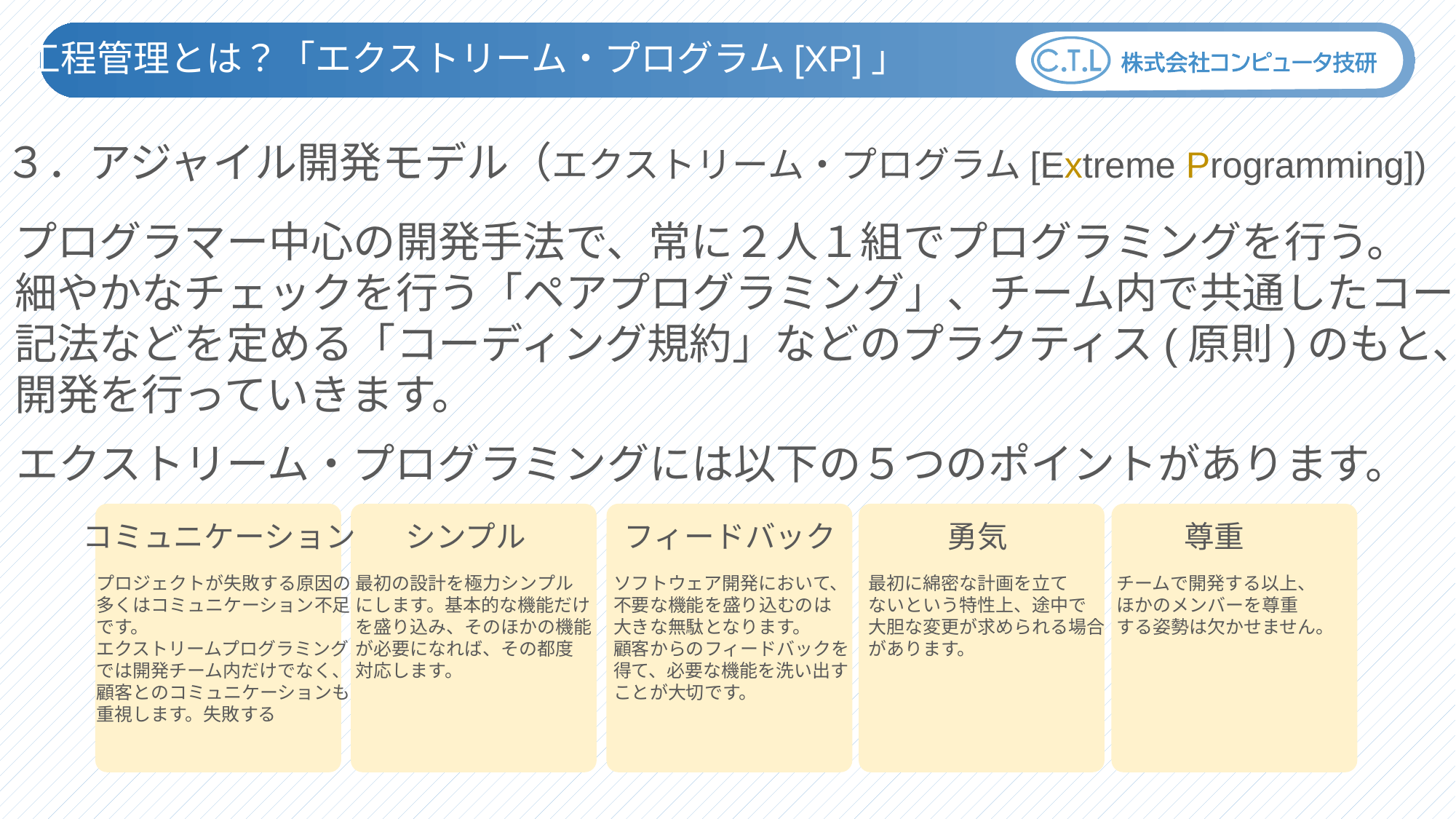

工程管理とは？「エクストリーム・プログラム[XP]」
３．アジャイル開発モデル（エクストリーム・プログラム[Extreme Programming])

プログラマー中心の開発手法で、常に２人１組でプログラミングを行う。
細やかなチェックを行う「ペアプログラミング」、チーム内で共通したコード
記法などを定める「コーディング規約」などのプラクティス(原則)のもと、
開発を行っていきます。
エクストリーム・プログラミングには以下の５つのポイントがあります。

コミュニケーション
シンプル
フィードバック
勇気
尊重
プロジェクトが失敗する原因の
多くはコミュニケーション不足
です。
エクストリームプログラミング
では開発チーム内だけでなく、
顧客とのコミュニケーションも
重視します。失敗する
最初の設計を極力シンプル
にします。基本的な機能だけ
を盛り込み、そのほかの機能
が必要になれば、その都度
対応します。
ソフトウェア開発において、
不要な機能を盛り込むのは
大きな無駄となります。
顧客からのフィードバックを
得て、必要な機能を洗い出す
ことが大切です。
最初に綿密な計画を立て
ないという特性上、途中で
大胆な変更が求められる場合
があります。
チームで開発する以上、
ほかのメンバーを尊重
する姿勢は欠かせません。